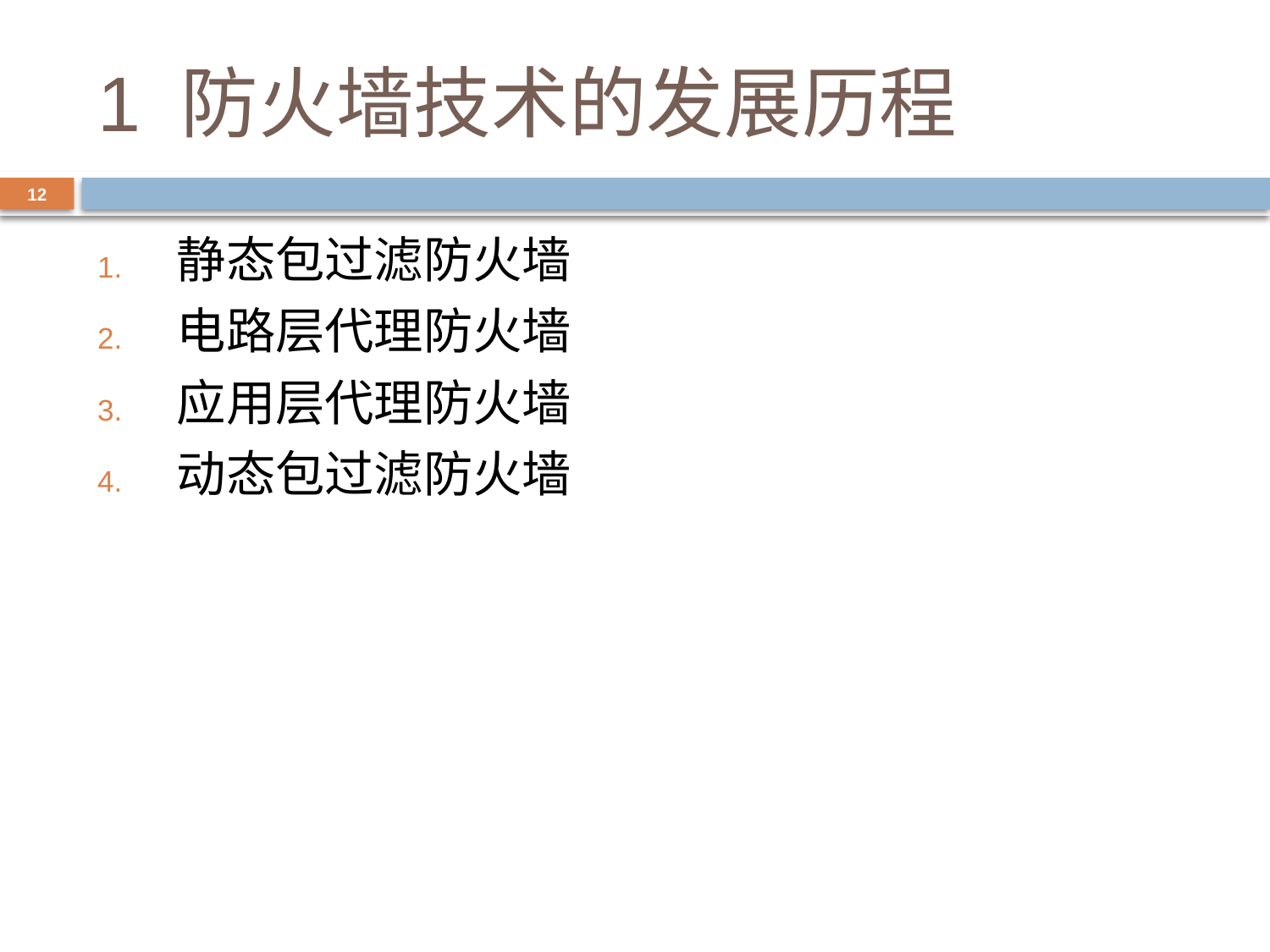

# 1 防火墙技术的发展历程
12
静态包过滤防火墙
电路层代理防火墙
应用层代理防火墙
动态包过滤防火墙